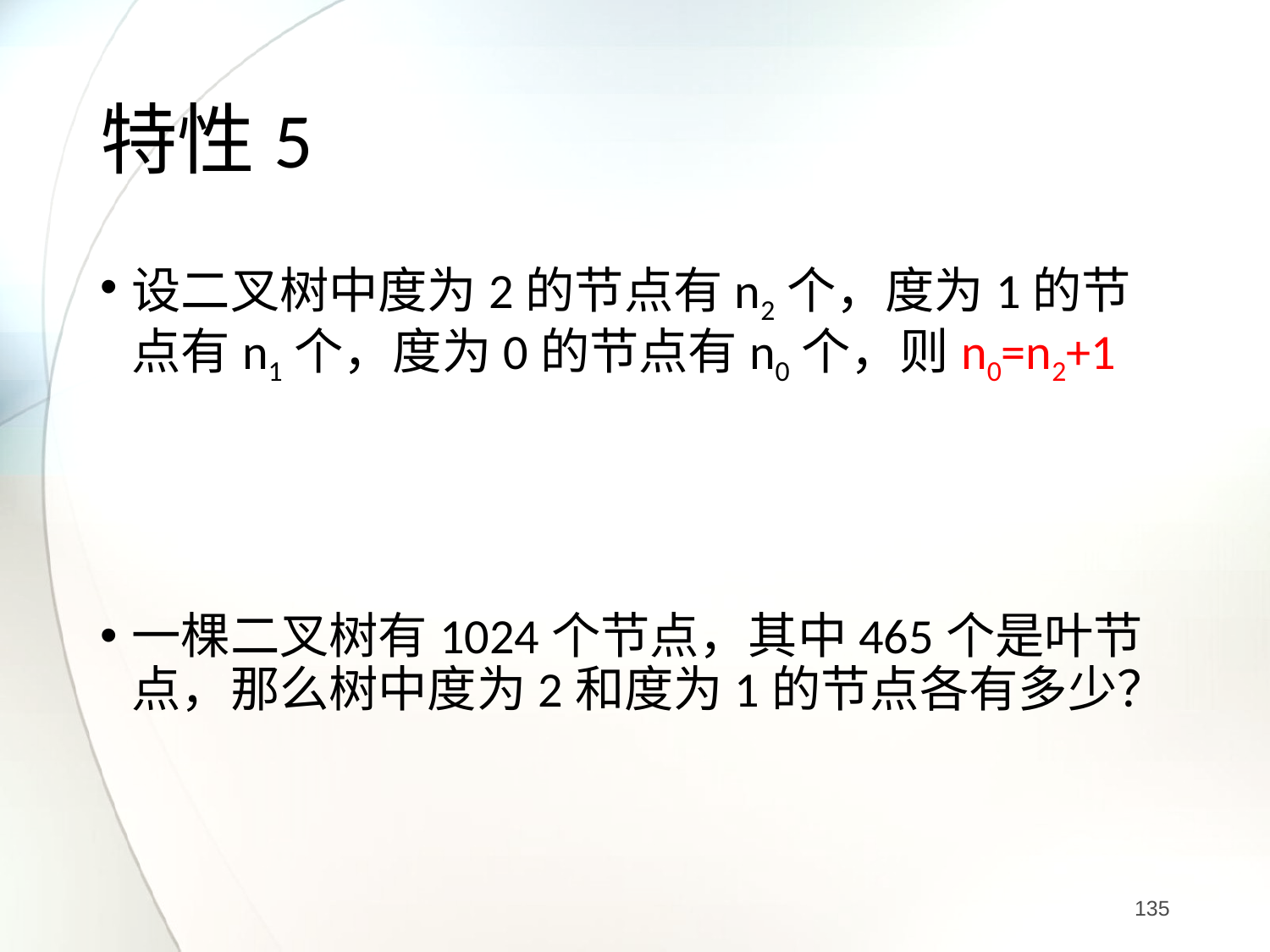

# 特性5
设二叉树中度为2的节点有n2个，度为1的节点有n1个，度为0的节点有n0个，则n0=n2+1

一棵二叉树有1024个节点，其中465个是叶节点，那么树中度为2和度为1的节点各有多少？
135